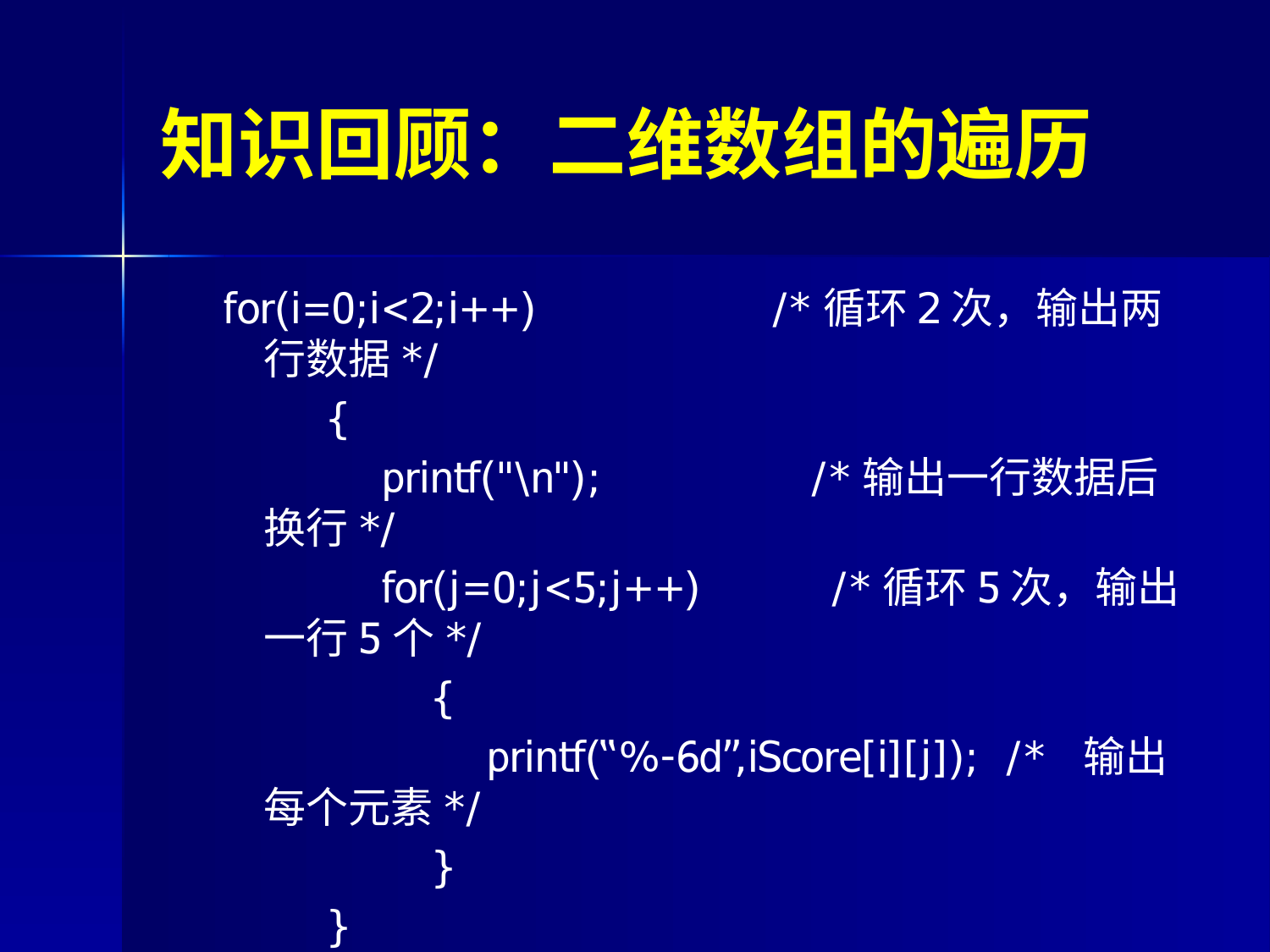

# 知识回顾：二维数组的遍历
for(i=0;i<2;i++)                  /*循环2次，输出两行数据*/
        {
            printf("\n");                /*输出一行数据后换行*/
            for(j=0;j<5;j++)          /*循环5次，输出一行5个*/
                {
                    printf(“%-6d”,iScore[i][j]);  /*  输出每个元素*/
                }
        }